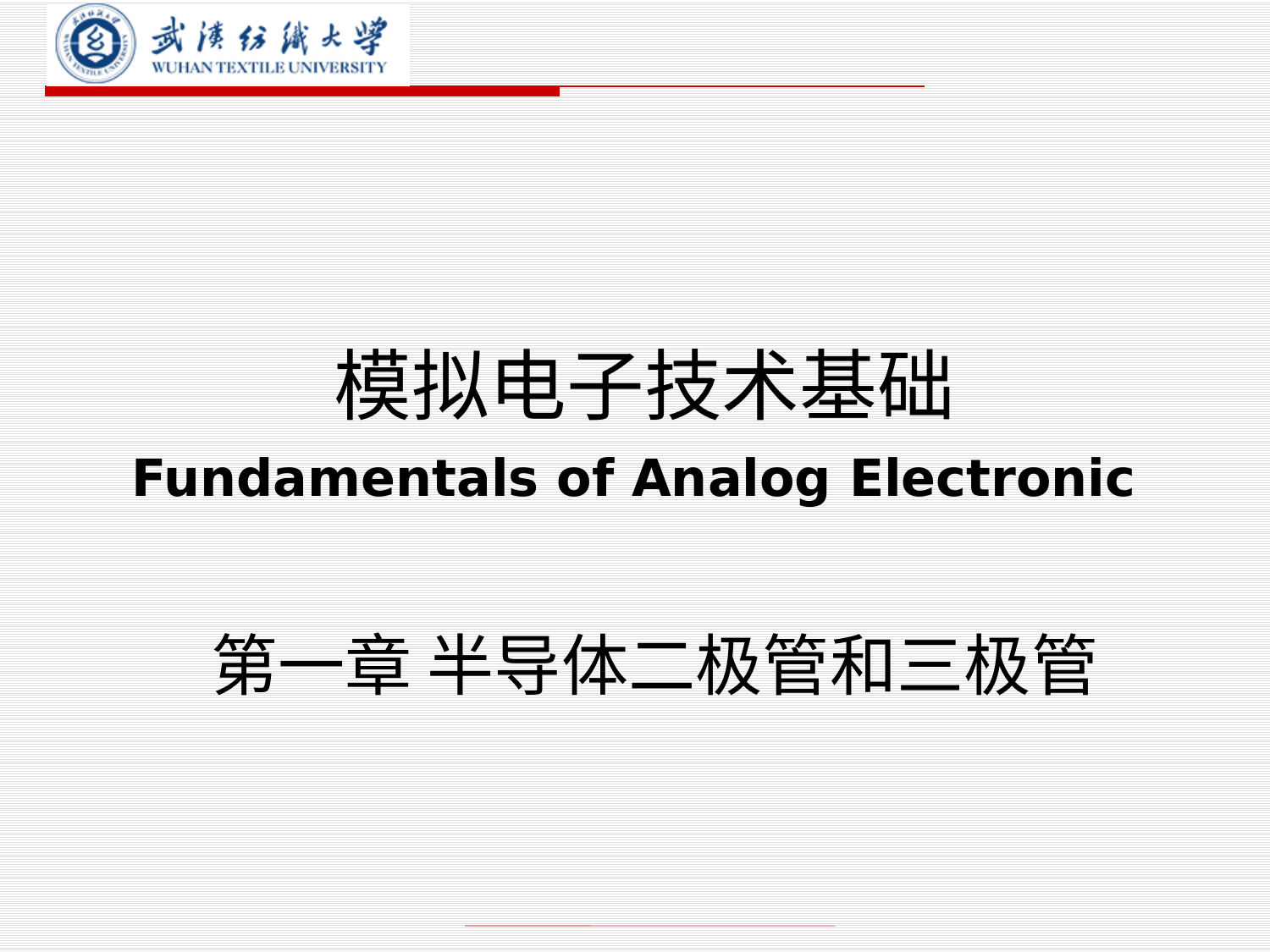

# 模拟电子技术基础 Fundamentals of Analog Electronic
第一章 半导体二极管和三极管